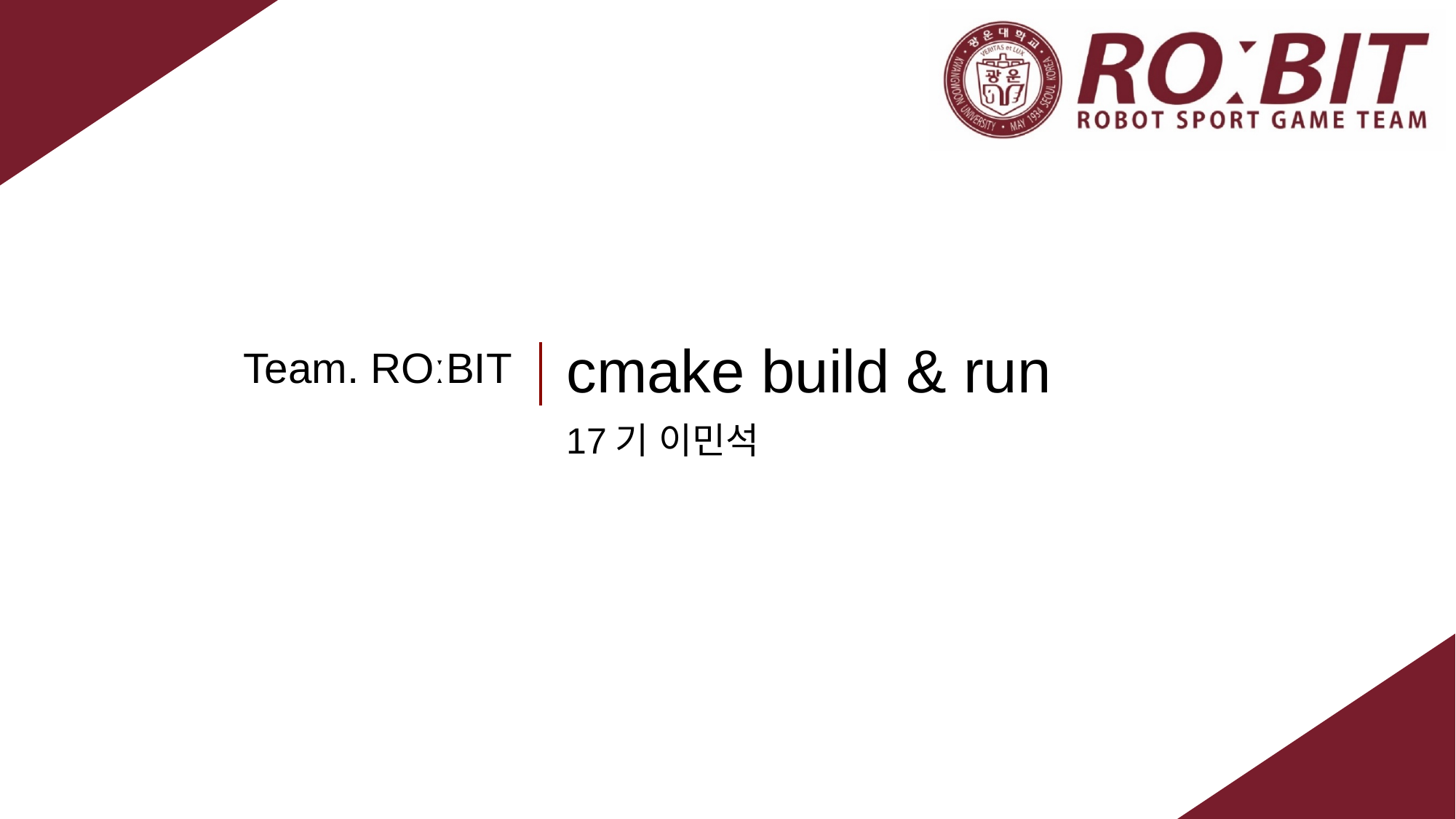

# cmake build & run
Team. ROːBIT
17기 이민석